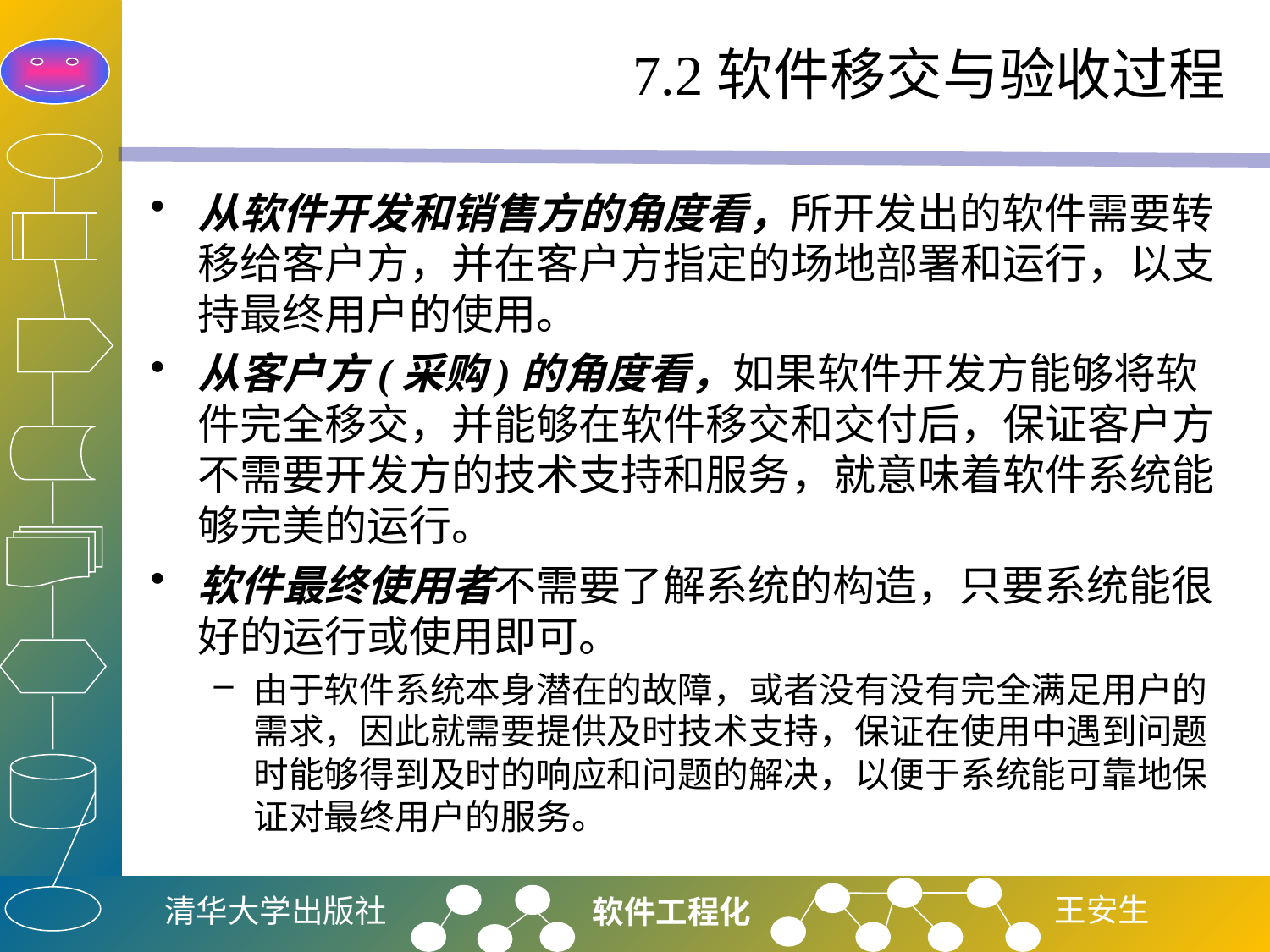

# 7.2软件移交与验收过程
从软件开发和销售方的角度看，所开发出的软件需要转移给客户方，并在客户方指定的场地部署和运行，以支持最终用户的使用。
从客户方(采购)的角度看，如果软件开发方能够将软件完全移交，并能够在软件移交和交付后，保证客户方不需要开发方的技术支持和服务，就意味着软件系统能够完美的运行。
软件最终使用者不需要了解系统的构造，只要系统能很好的运行或使用即可。
由于软件系统本身潜在的故障，或者没有没有完全满足用户的需求，因此就需要提供及时技术支持，保证在使用中遇到问题时能够得到及时的响应和问题的解决，以便于系统能可靠地保证对最终用户的服务。